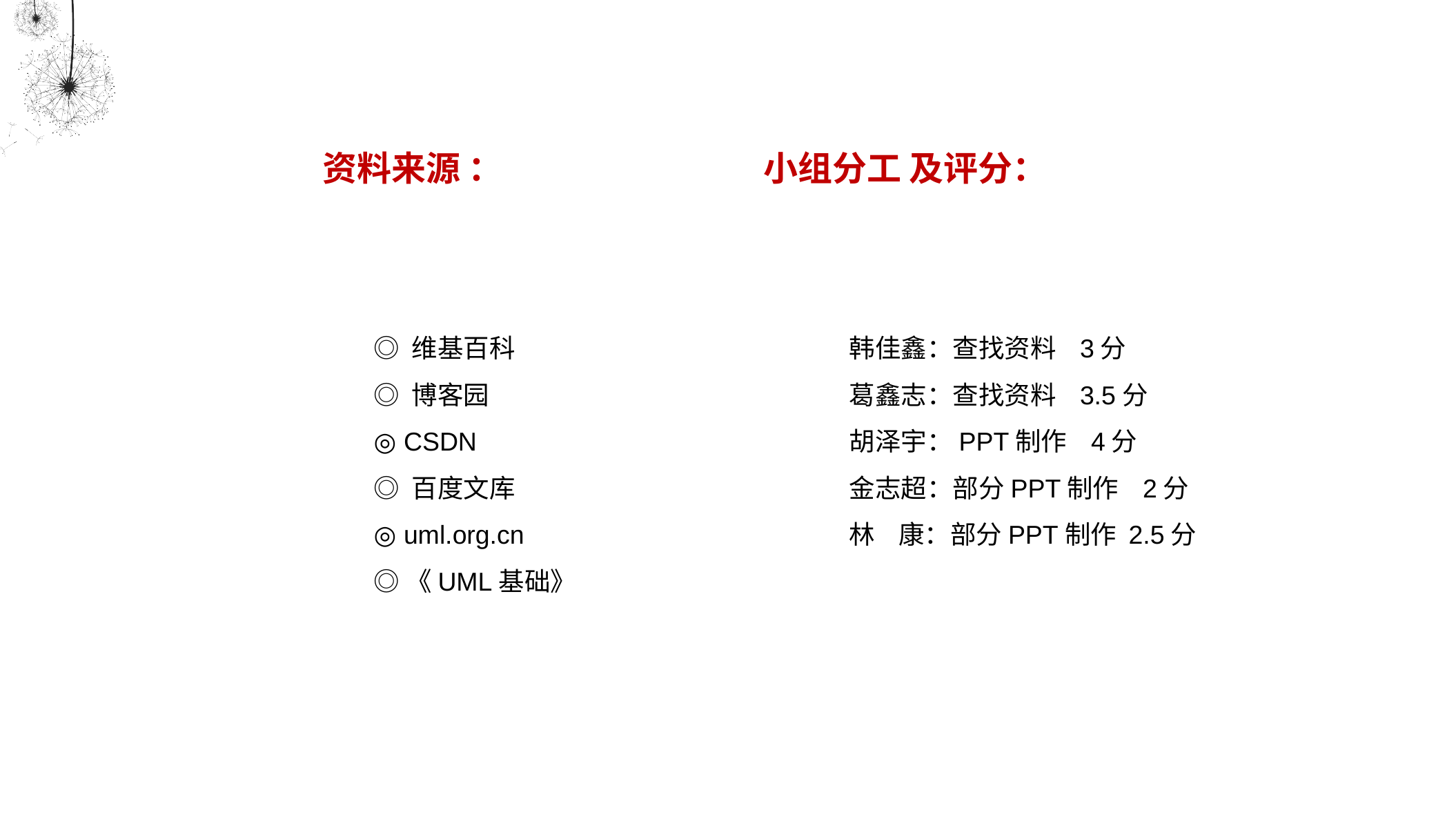

资料来源 ：
小组分工 及评分：
◎ 维基百科
◎ 博客园
◎ CSDN
◎ 百度文库
◎ uml.org.cn
◎《UML基础》
韩佳鑫：查找资料   3分
葛鑫志：查找资料   3.5分
胡泽宇：PPT制作   4分
金志超：部分PPT制作   2分
林    康：部分PPT制作 2.5分